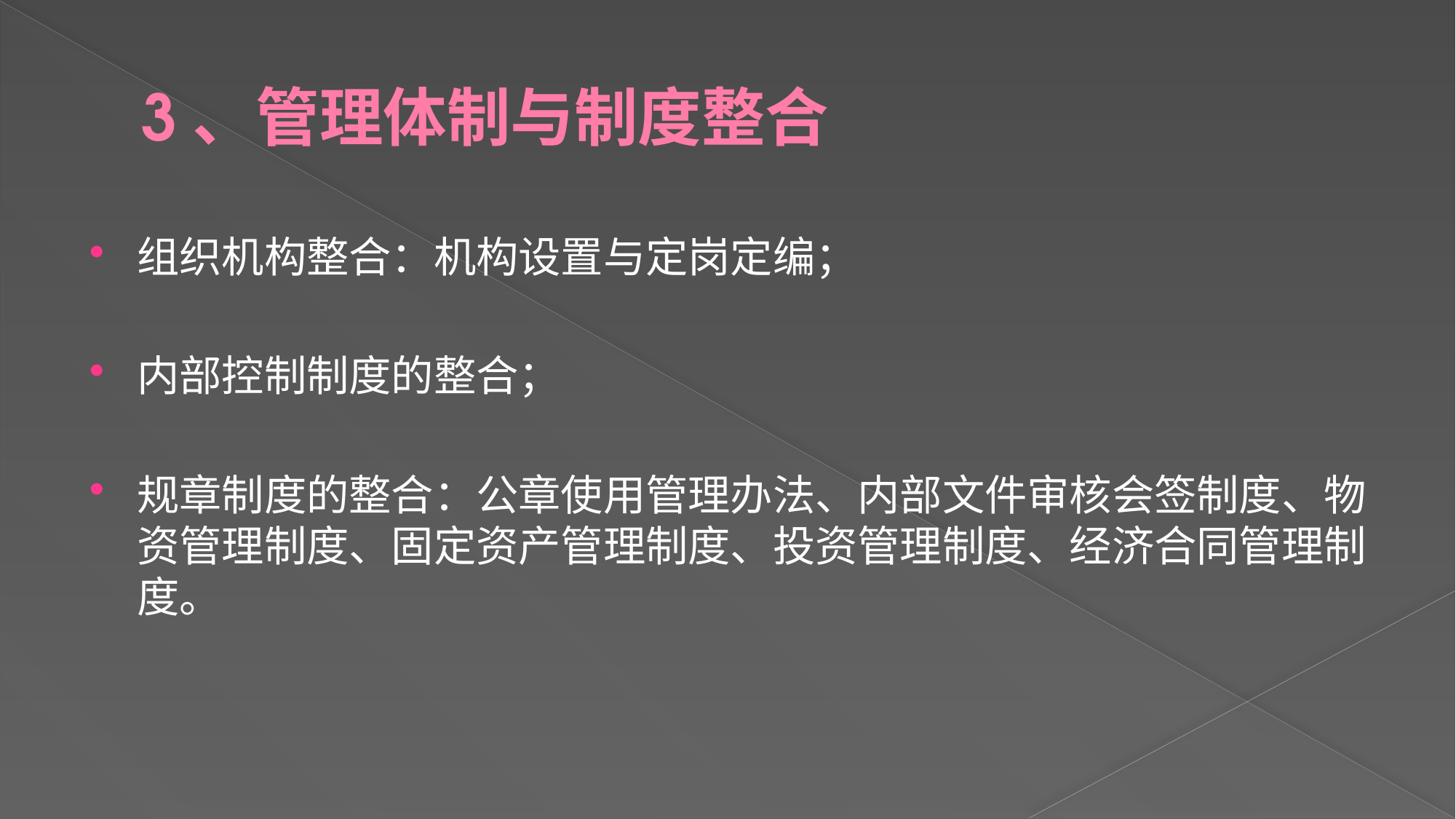

# 3、管理体制与制度整合
组织机构整合：机构设置与定岗定编；

内部控制制度的整合；

规章制度的整合：公章使用管理办法、内部文件审核会签制度、物资管理制度、固定资产管理制度、投资管理制度、经济合同管理制度。